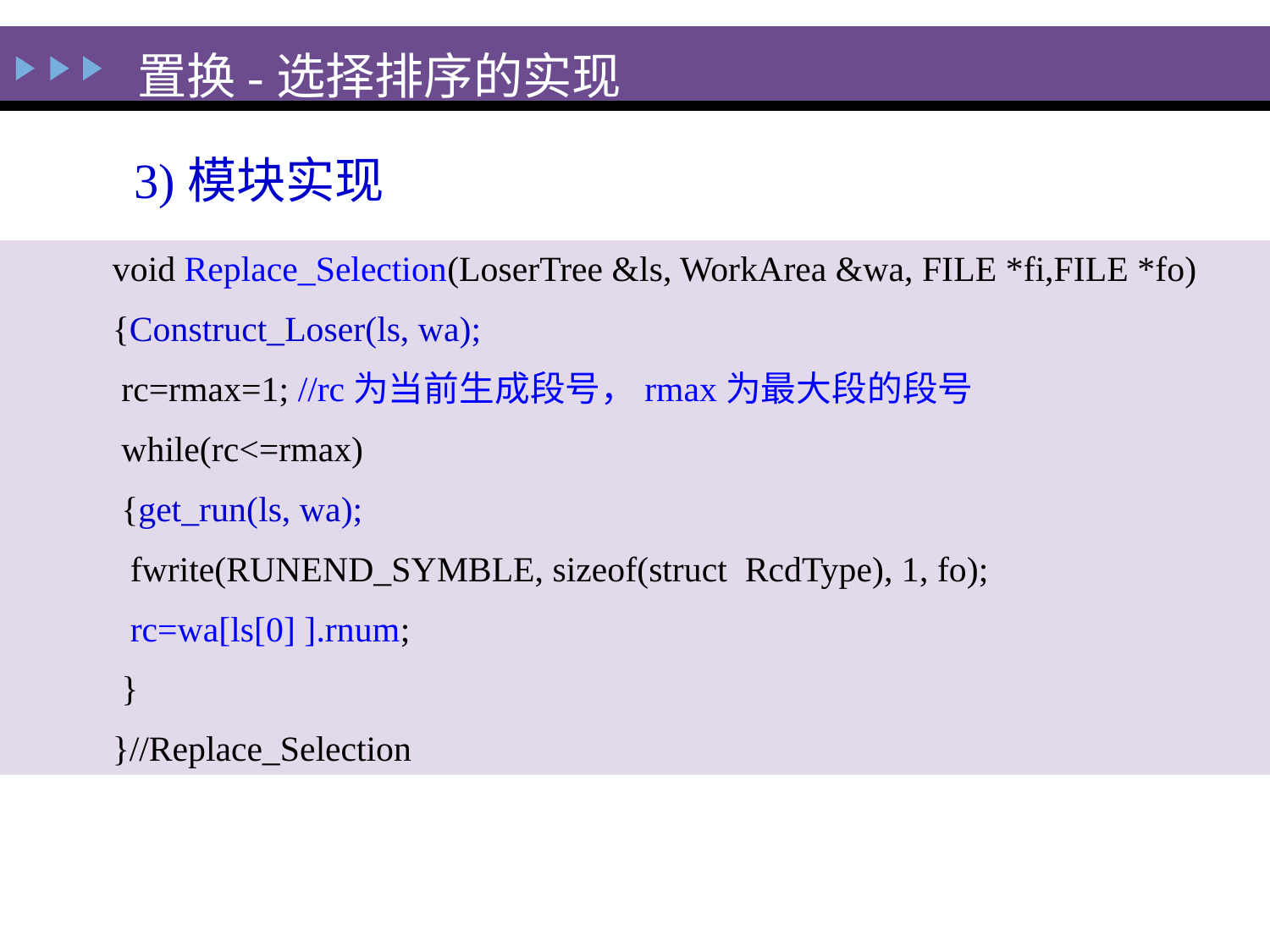

置换-选择排序的实现
3)模块实现
void Replace_Selection(LoserTree &ls, WorkArea &wa, FILE *fi,FILE *fo)
{Construct_Loser(ls, wa);
 rc=rmax=1; //rc为当前生成段号，rmax为最大段的段号
 while(rc<=rmax)
 {get_run(ls, wa);
  fwrite(RUNEND_SYMBLE, sizeof(struct  RcdType), 1, fo);
  rc=wa[ls[0] ].rnum;
 }
}//Replace_Selection